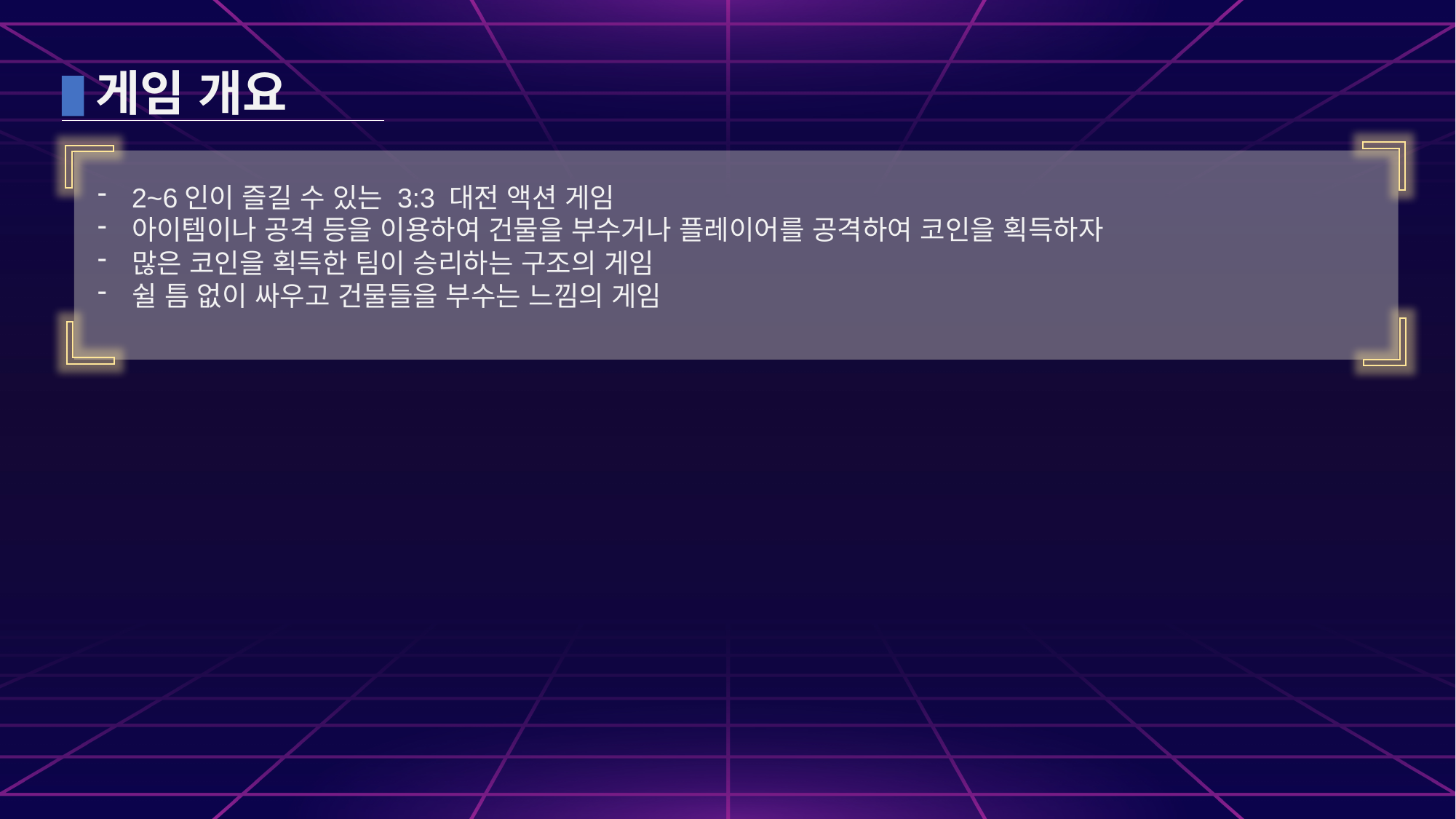

게임 개요

2~6인이 즐길 수 있는 3:3 대전 액션 게임
아이템이나 공격 등을 이용하여 건물을 부수거나 플레이어를 공격하여 코인을 획득하자
많은 코인을 획득한 팀이 승리하는 구조의 게임
쉴 틈 없이 싸우고 건물들을 부수는 느낌의 게임